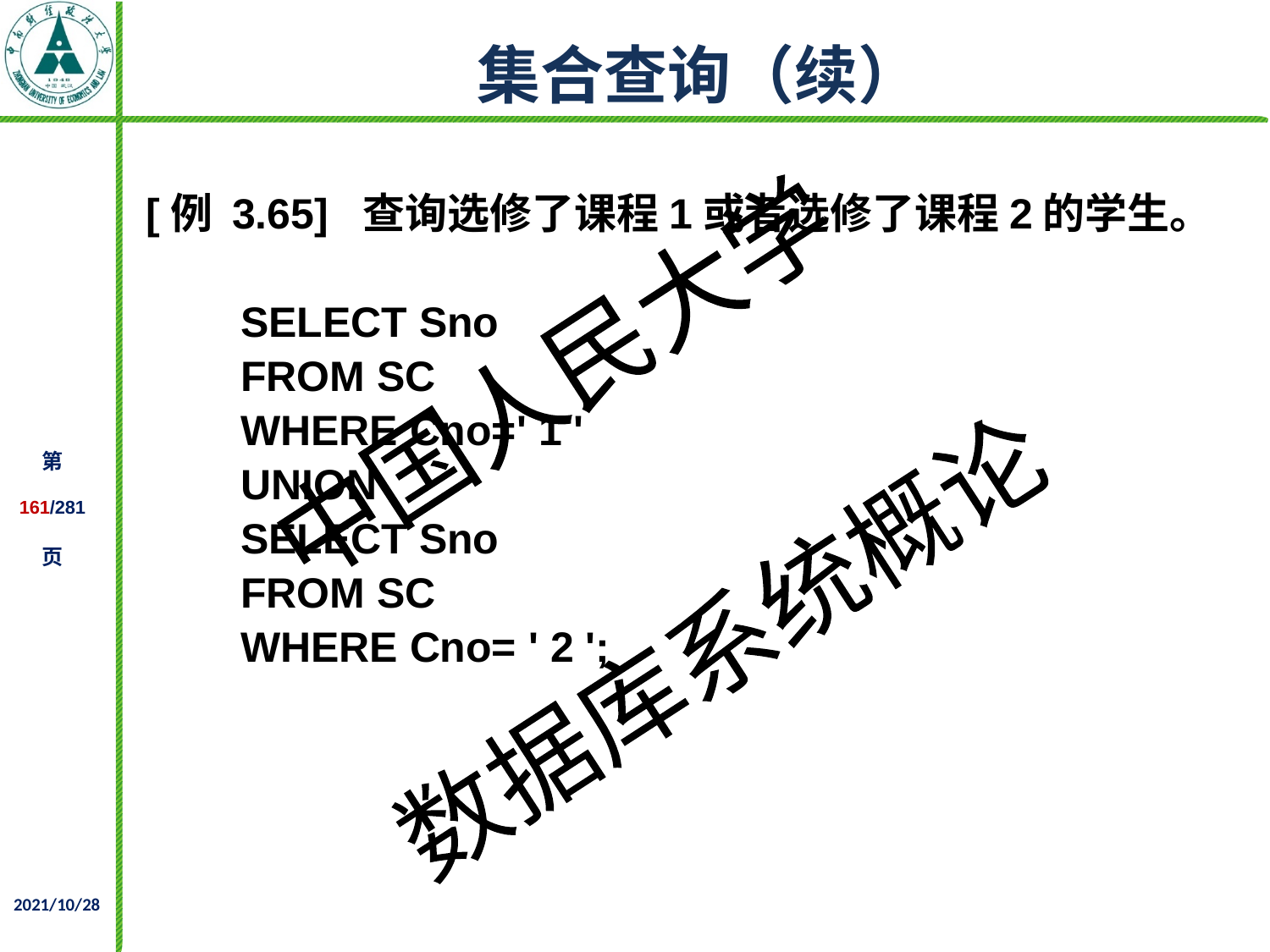

# 集合查询（续）
[例 3.65]  查询选修了课程1或者选修了课程2的学生。

        SELECT Sno
        FROM SC
        WHERE Cno=' 1 '
        UNION
        SELECT Sno
        FROM SC
        WHERE Cno= ' 2 ';

2021/10/28